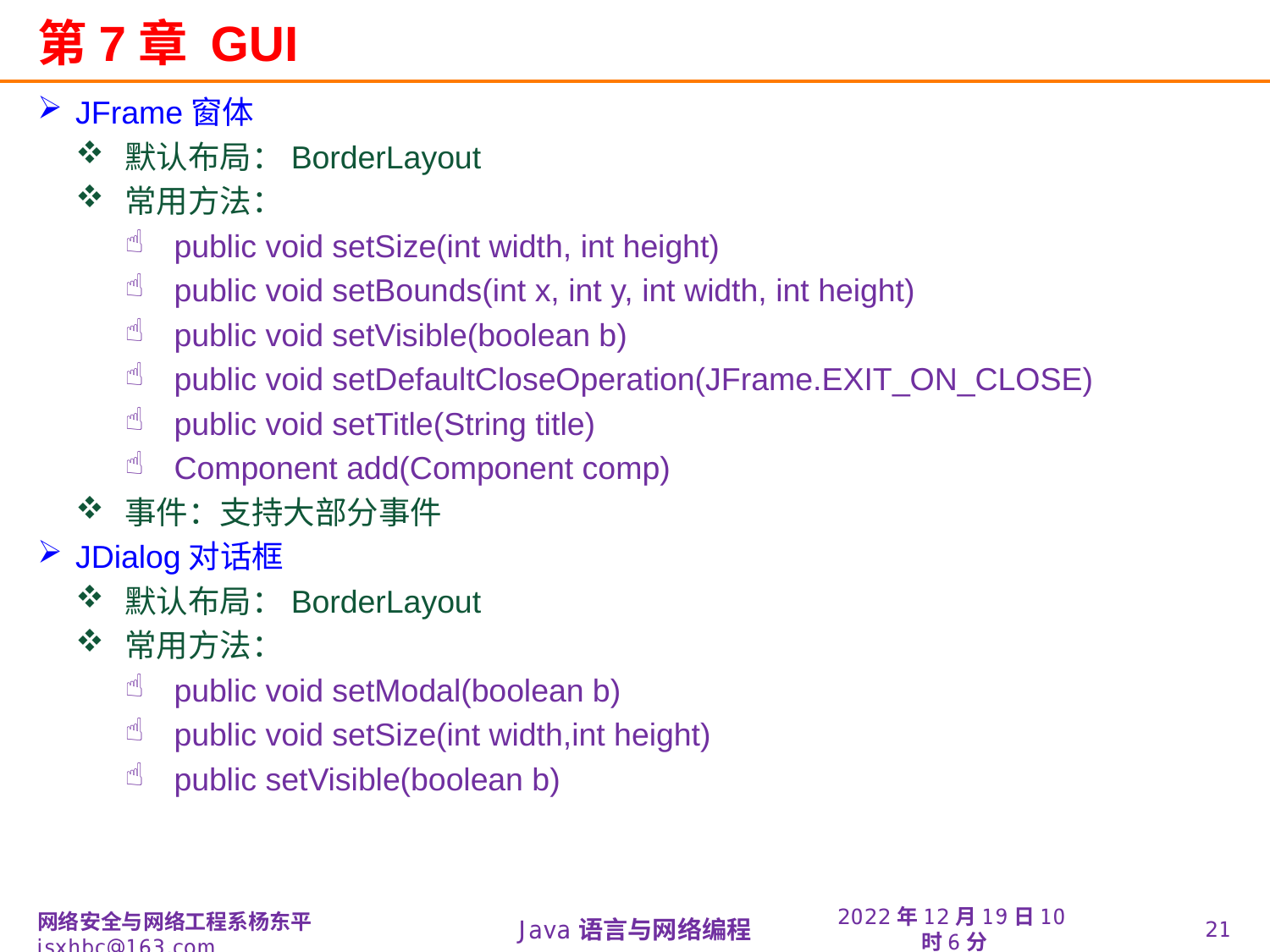

# 第7章 GUI
JFrame窗体
默认布局：BorderLayout
常用方法：
public void setSize(int width, int height)
public void setBounds(int x, int y, int width, int height)
public void setVisible(boolean b)
public void setDefaultCloseOperation(JFrame.EXIT_ON_CLOSE)
public void setTitle(String title)
Component add(Component comp)
事件：支持大部分事件
JDialog对话框
默认布局：BorderLayout
常用方法：
public void setModal(boolean b)
public void setSize(int width,int height)
public setVisible(boolean b)